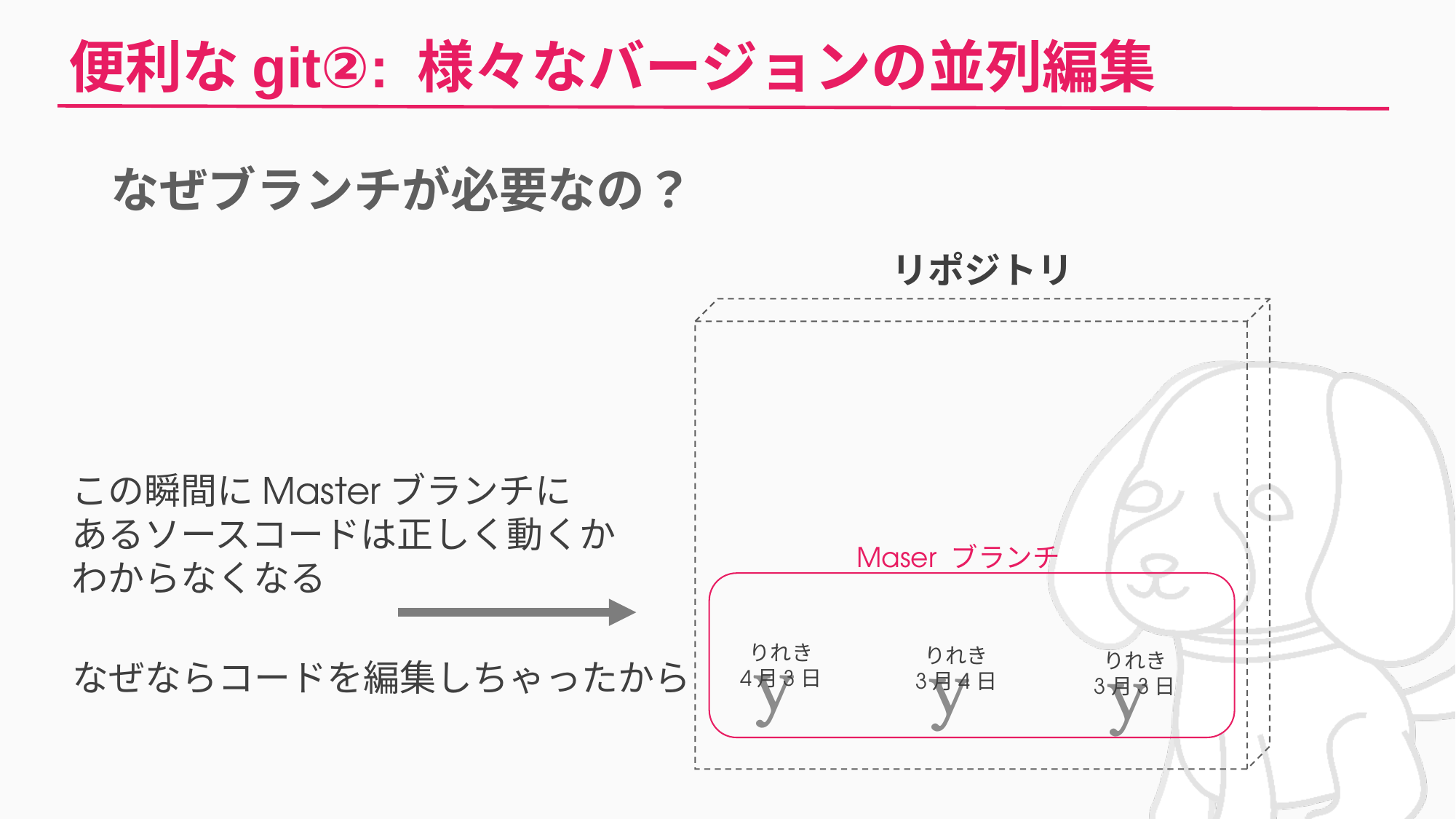

# 便利なgit②: 様々なバージョンの並列編集
なぜブランチが必要なの？
リポジトリ

この瞬間にMasterブランチに
あるソースコードは正しく動くか
わからなくなる
Maser ブランチ

りれき
4月3日
りれき
3月4日
りれき
3月3日
なぜならコードを編集しちゃったから